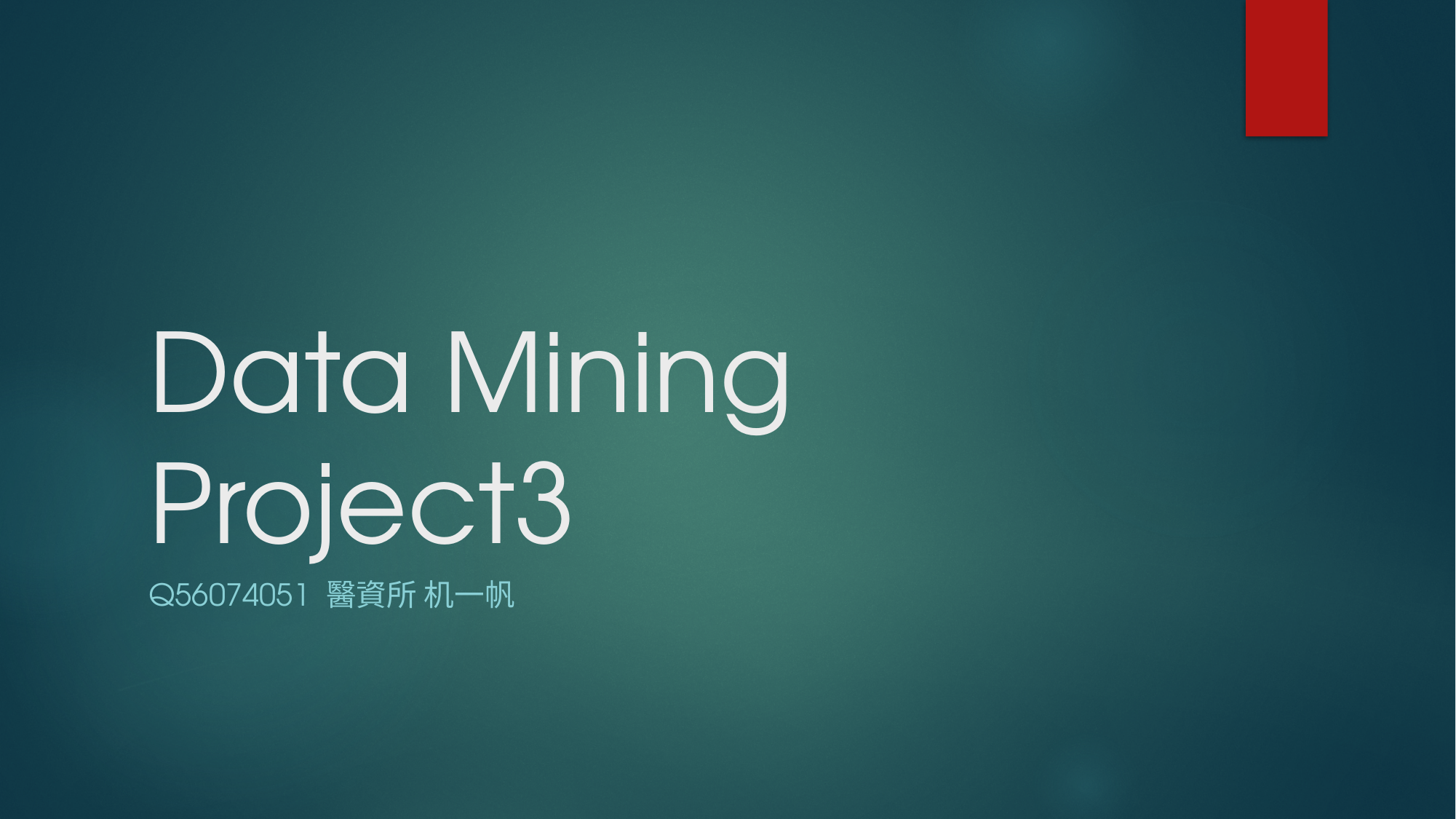

# Data Mining Project3
Q56074051 醫資所 机一帆